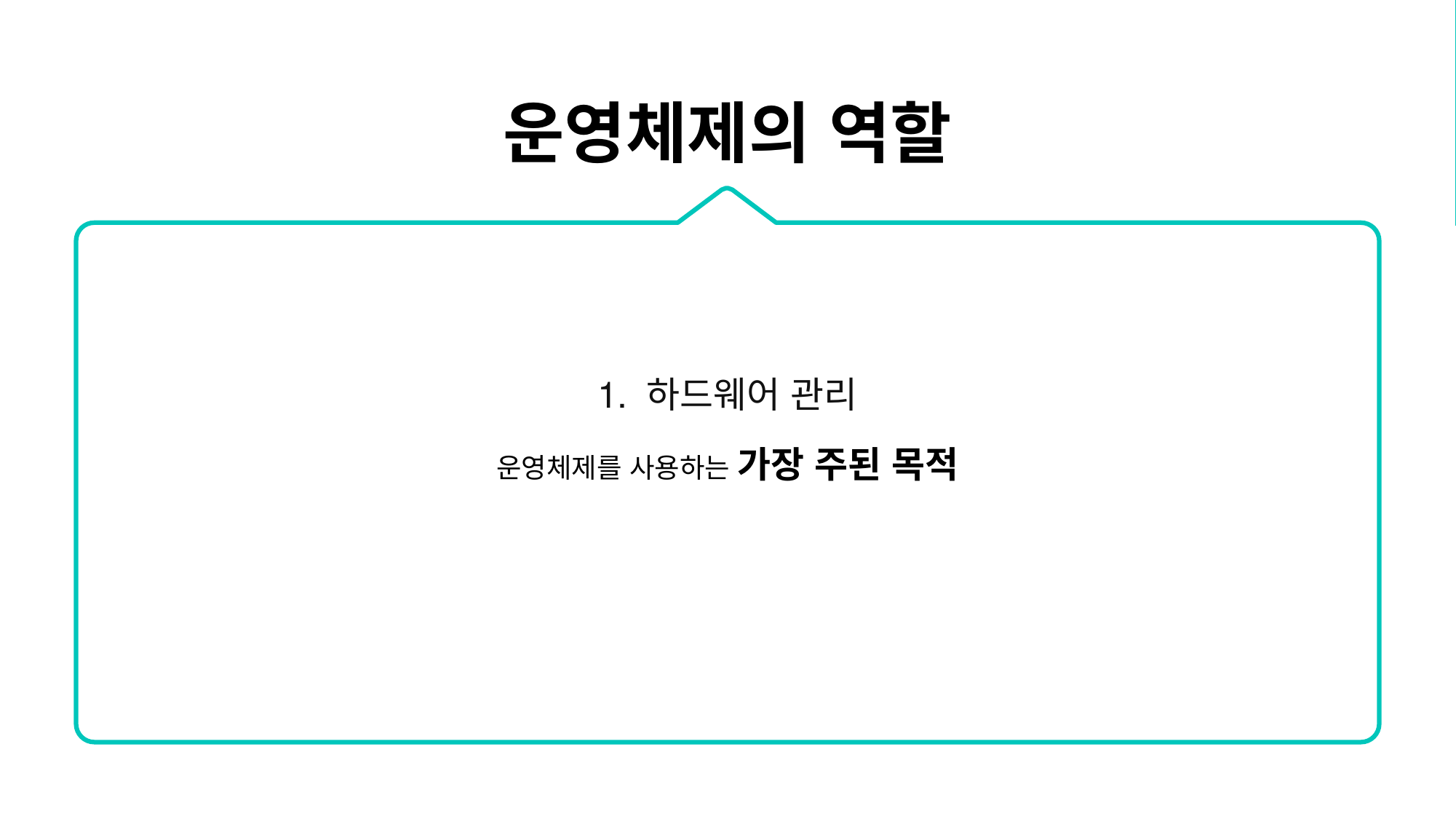

운영체제의 역할

1. 하드웨어 관리
운영체제를 사용하는 가장 주된 목적